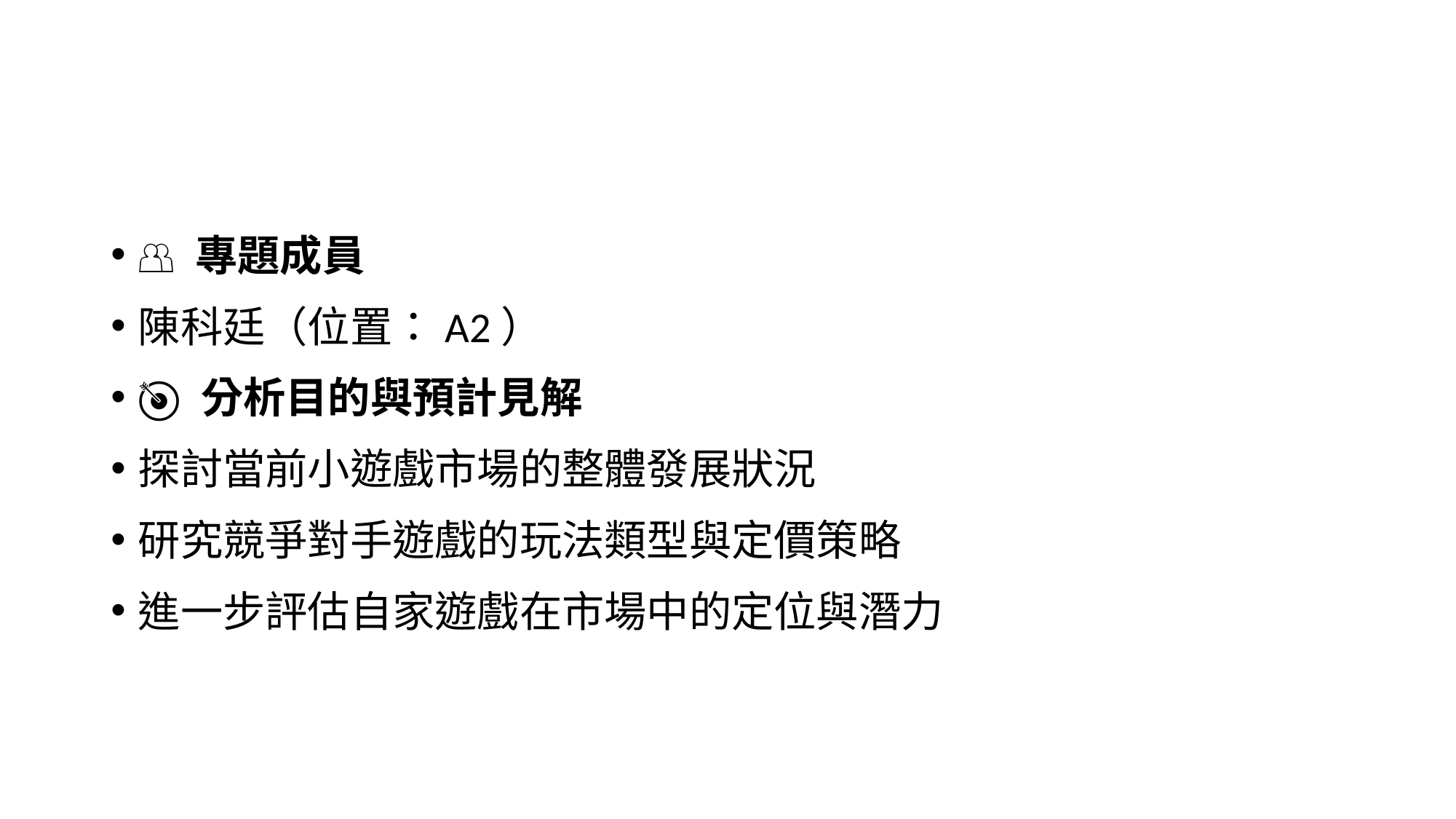

#
👥 專題成員
陳科廷（位置：A2）
🎯 分析目的與預計見解
探討當前小遊戲市場的整體發展狀況
研究競爭對手遊戲的玩法類型與定價策略
進一步評估自家遊戲在市場中的定位與潛力